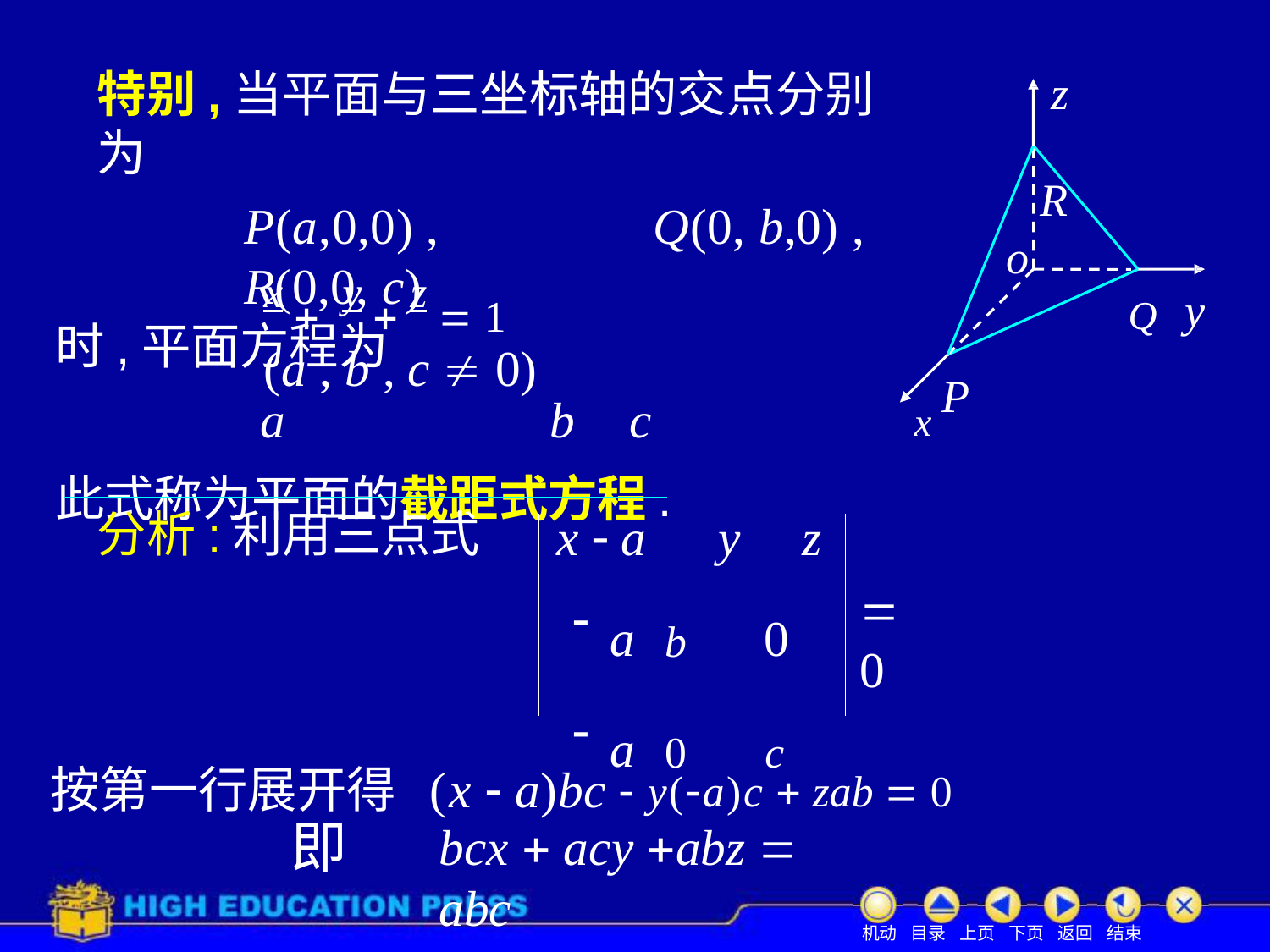

特别,当平面与三坐标轴的交点分别为
P(a,0,0) ,	Q(0, b,0) ,	R(0,0, c)
时,平面方程为
z  R

o

Q	y

x +  y + z = 1	(a , b , c ≠ 0)
a	b	c
此式称为平面的截距式方程.
x P

x − a	y	z
a	b	0
a	0	c

分析:利用三点式

= 0
按第一行展开得 (x − a)bc − y(−a)c + zab = 0
即
bcx + acy +abz = abc

机动 目录 上页 下页 返回 结束